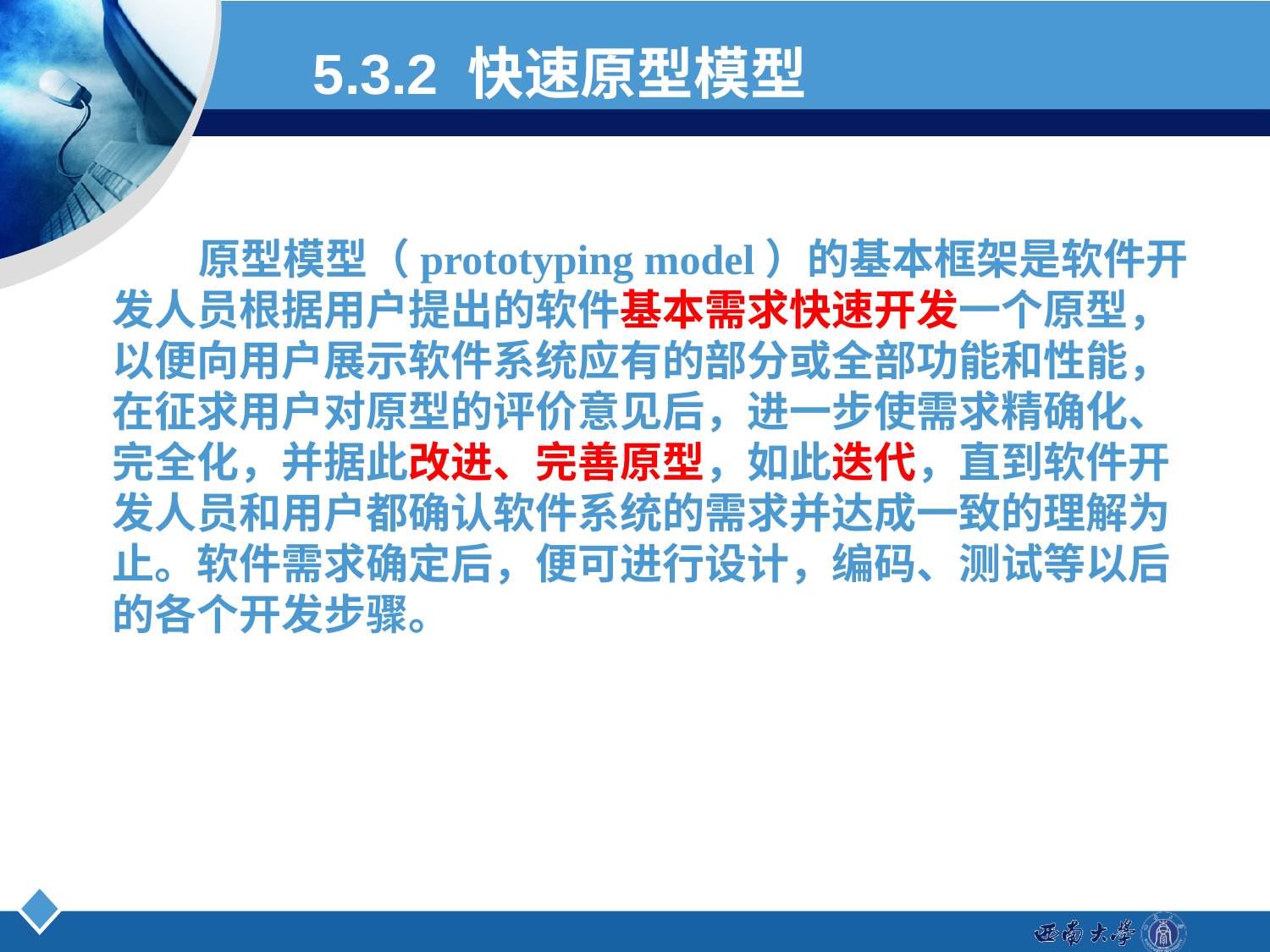

# 5.3.2 快速原型模型
             原型模型（prototyping model）的基本框架是软件开发人员根据用户提出的软件基本需求快速开发一个原型，以便向用户展示软件系统应有的部分或全部功能和性能，在征求用户对原型的评价意见后，进一步使需求精确化、完全化，并据此改进、完善原型，如此迭代，直到软件开发人员和用户都确认软件系统的需求并达成一致的理解为止。软件需求确定后，便可进行设计，编码、测试等以后的各个开发步骤。